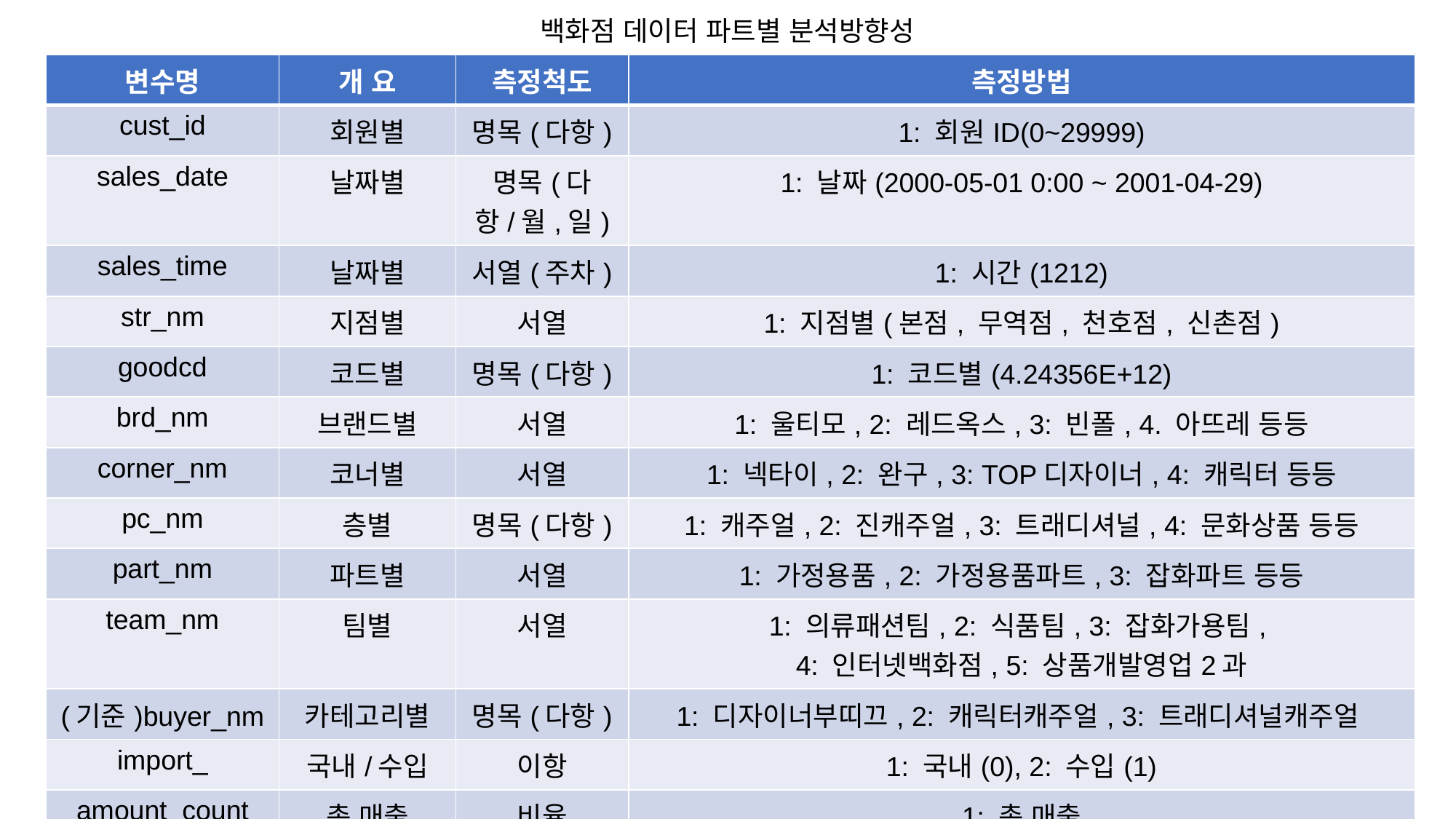

백화점 데이터 파트별 분석방향성
| 변수명 | 개 요 | 측정척도 | 측정방법 |
| --- | --- | --- | --- |
| cust\_id | 회원별 | 명목(다항) | 1: 회원ID(0~29999) |
| sales\_date | 날짜별 | 명목(다항/월,일) | 1: 날짜(2000-05-01 0:00 ~ 2001-04-29) |
| sales\_time | 날짜별 | 서열(주차) | 1: 시간(1212) |
| str\_nm | 지점별 | 서열 | 1: 지점별(본점, 무역점, 천호점, 신촌점) |
| goodcd | 코드별 | 명목(다항) | 1: 코드별(4.24356E+12) |
| brd\_nm | 브랜드별 | 서열 | 1: 울티모, 2: 레드옥스, 3: 빈폴, 4. 아뜨레 등등 |
| corner\_nm | 코너별 | 서열 | 1: 넥타이, 2: 완구, 3: TOP디자이너, 4: 캐릭터 등등 |
| pc\_nm | 층별 | 명목(다항) | 1: 캐주얼, 2: 진캐주얼, 3: 트래디셔널, 4: 문화상품 등등 |
| part\_nm | 파트별 | 서열 | 1: 가정용품, 2: 가정용품파트, 3: 잡화파트 등등 |
| team\_nm | 팀별 | 서열 | 1: 의류패션팀, 2: 식품팀, 3: 잡화가용팀, 4: 인터넷백화점, 5: 상품개발영업2과 |
| (기준)buyer\_nm | 카테고리별 | 명목(다항) | 1: 디자이너부띠끄, 2: 캐릭터캐주얼, 3: 트래디셔널캐주얼 |
| import\_ | 국내/수입 | 이항 | 1: 국내(0), 2: 수입(1) |
| amount\_count | 총 매출 | 비율 | 1: 총 매출 |
| dis\_count | 할인 금액 | 비율 | 1: 할인 가격 |
| net\_count | 실 매출 | 비율 | 2: 실제 구매 금액 |
| inst\_mon | 할부 개월 | 명목(다항) | 1: 할부 개월 수 (1~12) |
| inst\_fee | 이자 할부 | 이항 | 1: 무이자할부, 2: 이자할부 |